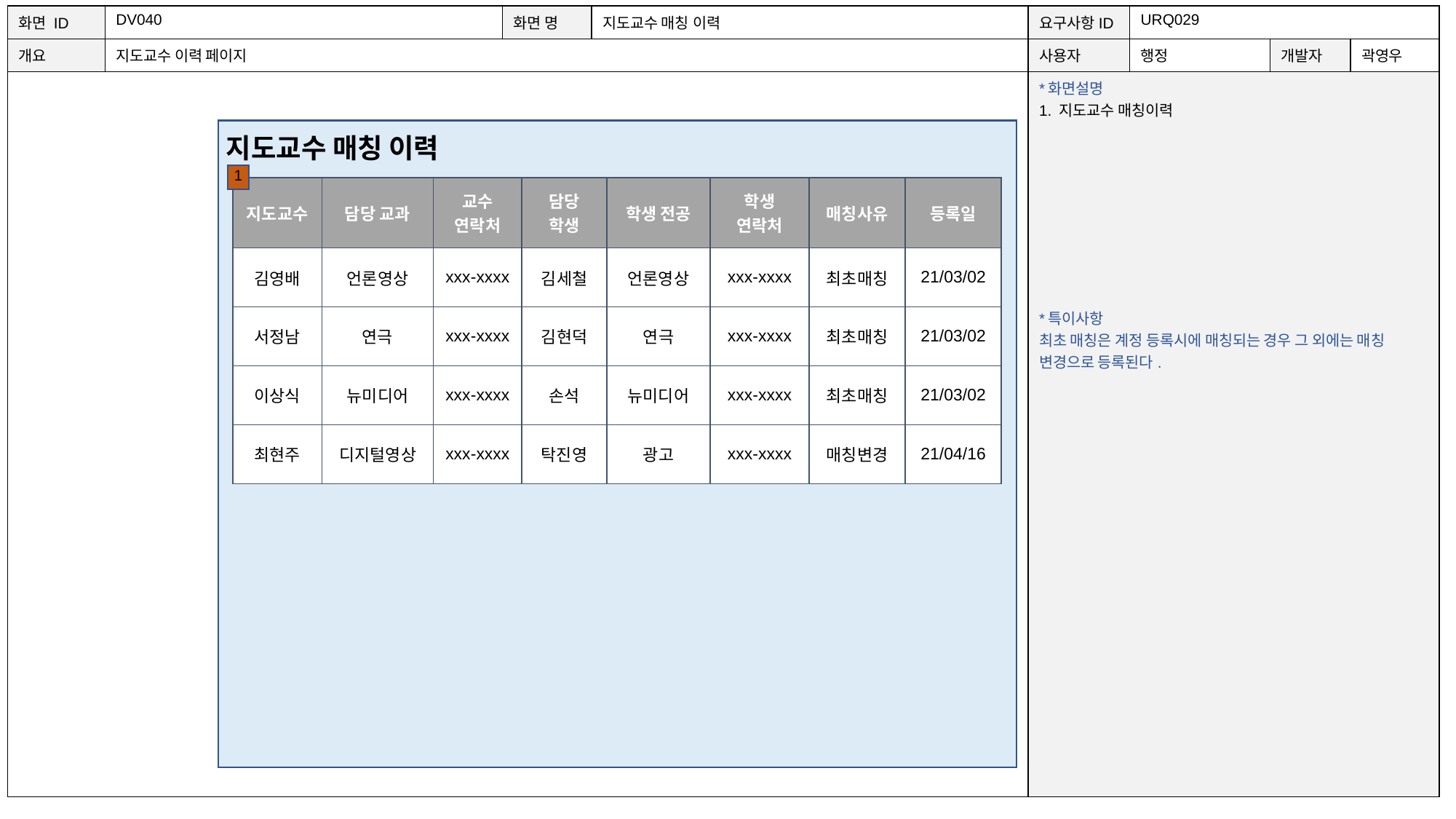

| 화면 ID | DV040 | 화면 명 | 지도교수 매칭 이력 | 요구사항ID | URQ029 |  |  |
| --- | --- | --- | --- | --- | --- | --- | --- |
| 개요 | 지도교수 이력 페이지 |  |  | 사용자 | 행정 | 개발자 | 곽영우 |
|  |  |  |  | \*화면설명 1. 지도교수 매칭이력 \*특이사항 최초 매칭은 계정 등록시에 매칭되는 경우 그 외에는 매칭 변경으로 등록된다. |  |  |  |

지도교수 매칭 이력

1
| 지도교수 | 담당 교과 | 교수 연락처 | 담당 학생 | 학생 전공 | 학생 연락처 | 매칭사유 | 등록일 |
| --- | --- | --- | --- | --- | --- | --- | --- |
| 김영배 | 언론영상 | xxx-xxxx | 김세철 | 언론영상 | xxx-xxxx | 최초매칭 | 21/03/02 |
| 서정남 | 연극 | xxx-xxxx | 김현덕 | 연극 | xxx-xxxx | 최초매칭 | 21/03/02 |
| 이상식 | 뉴미디어 | xxx-xxxx | 손석 | 뉴미디어 | xxx-xxxx | 최초매칭 | 21/03/02 |
| 최현주 | 디지털영상 | xxx-xxxx | 탁진영 | 광고 | xxx-xxxx | 매칭변경 | 21/04/16 |